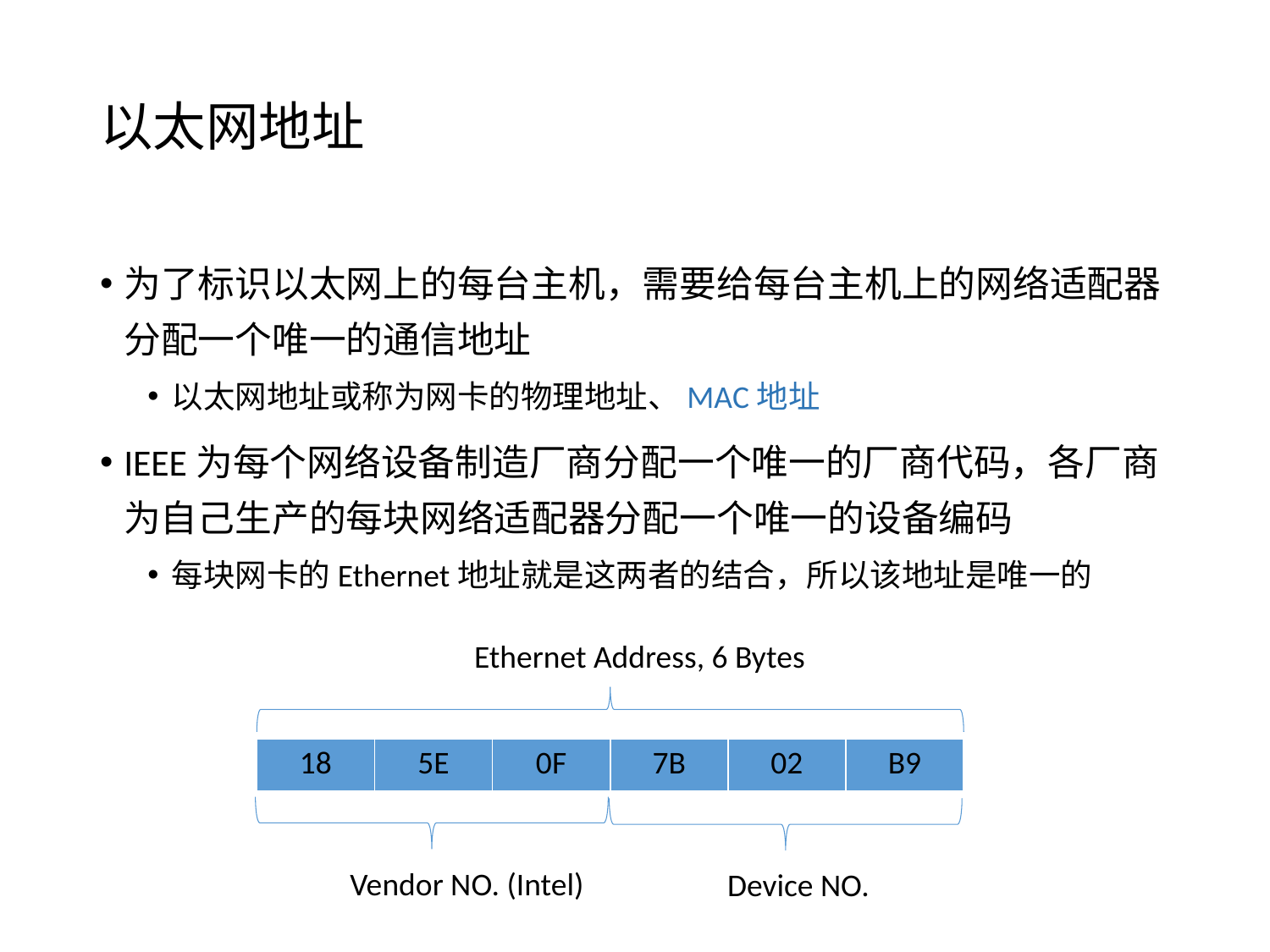

# 以太网地址
为了标识以太网上的每台主机，需要给每台主机上的网络适配器分配一个唯一的通信地址
以太网地址或称为网卡的物理地址、MAC地址
IEEE为每个网络设备制造厂商分配一个唯一的厂商代码，各厂商为自己生产的每块网络适配器分配一个唯一的设备编码
每块网卡的Ethernet地址就是这两者的结合，所以该地址是唯一的

Ethernet Address, 6 Bytes

| 18 | 5E | 0F | 7B | 02 | B9 |
| --- | --- | --- | --- | --- | --- |
Vendor NO. (Intel)
Device NO.

44